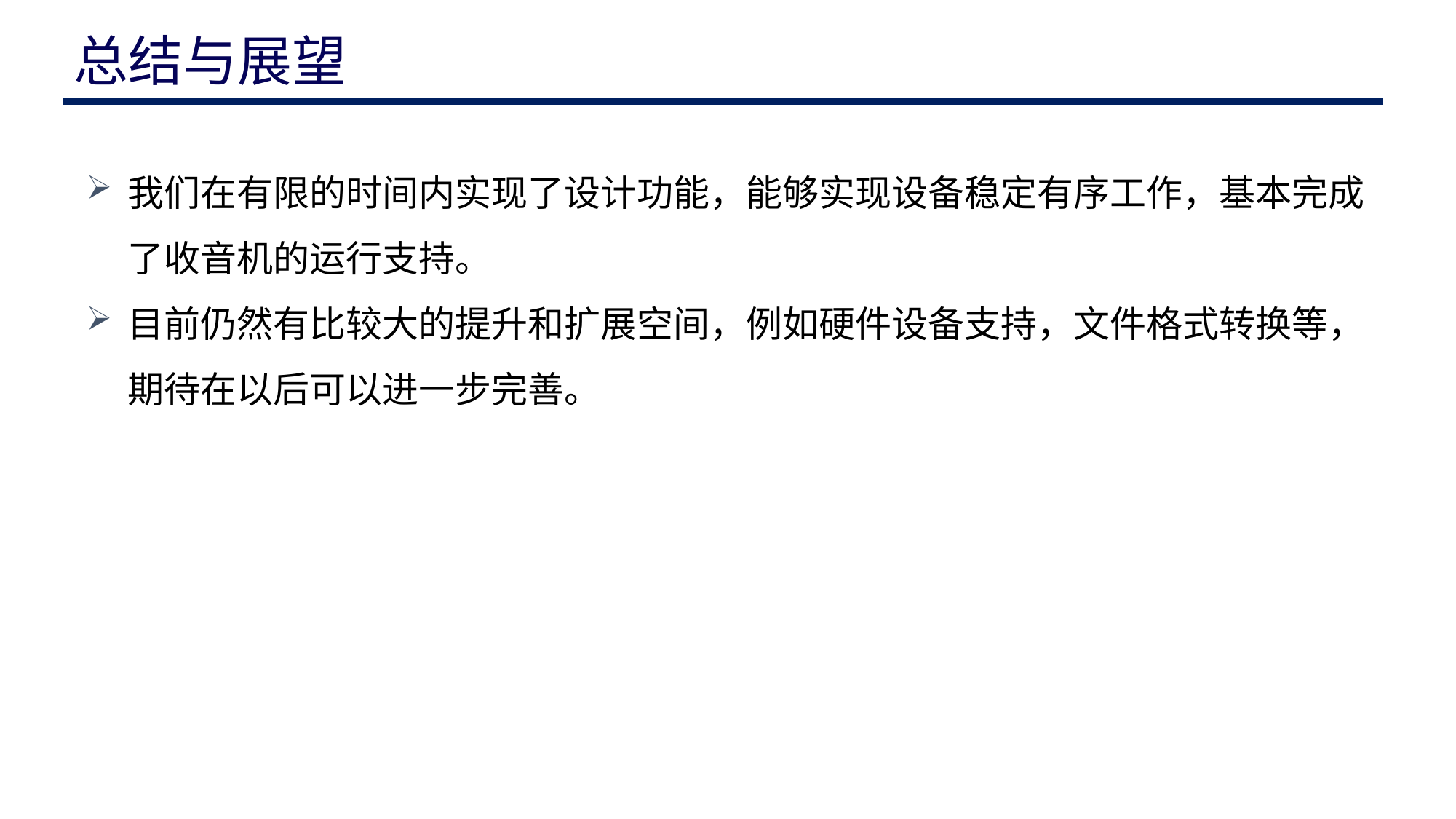

# 总结与展望
我们在有限的时间内实现了设计功能，能够实现设备稳定有序工作，基本完成了收音机的运行支持。
目前仍然有比较大的提升和扩展空间，例如硬件设备支持，文件格式转换等，期待在以后可以进一步完善。